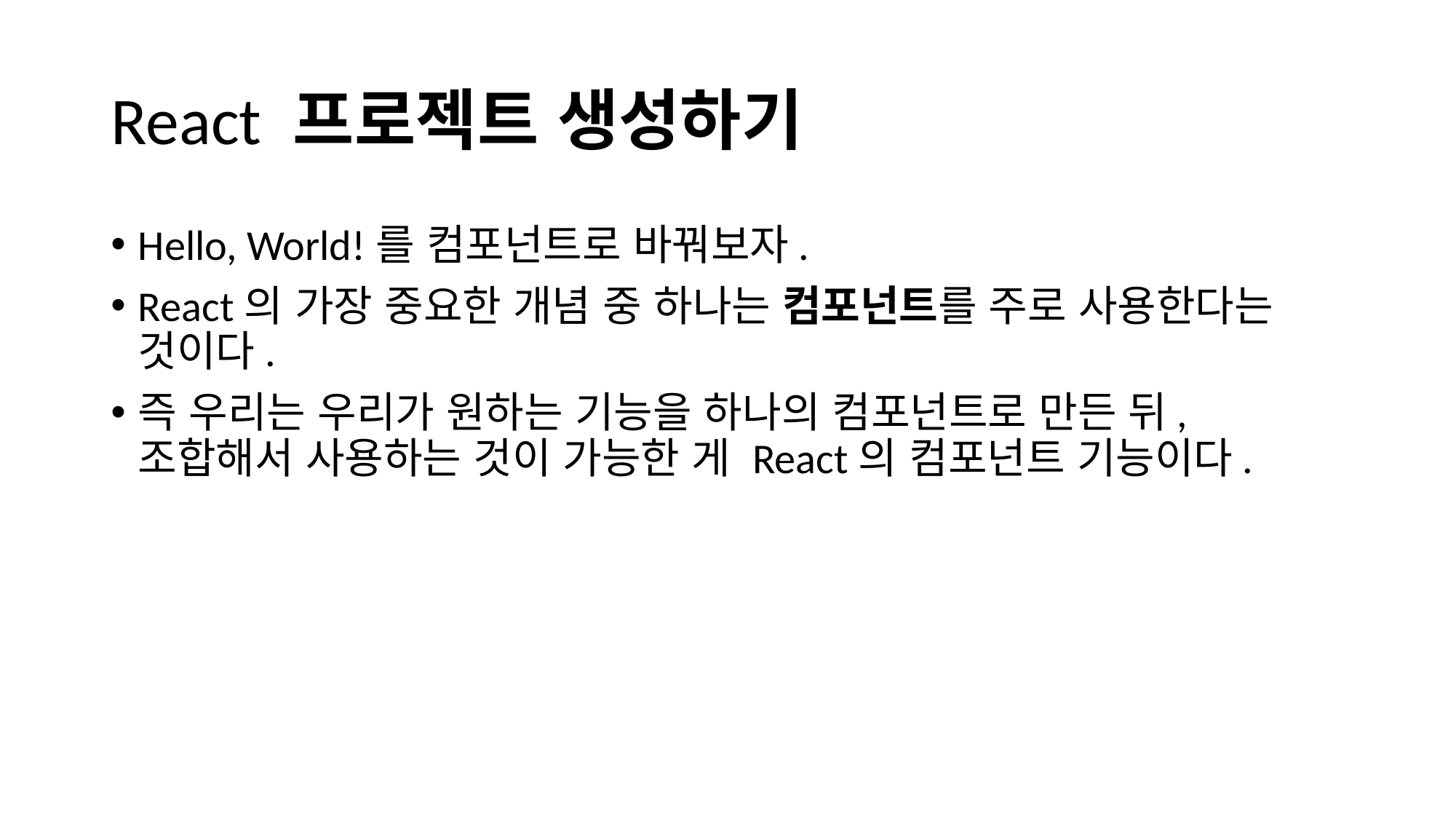

# React 프로젝트 생성하기
Hello, World!를 컴포넌트로 바꿔보자.
React의 가장 중요한 개념 중 하나는 컴포넌트를 주로 사용한다는 것이다.
즉 우리는 우리가 원하는 기능을 하나의 컴포넌트로 만든 뒤, 조합해서 사용하는 것이 가능한 게 React의 컴포넌트 기능이다.